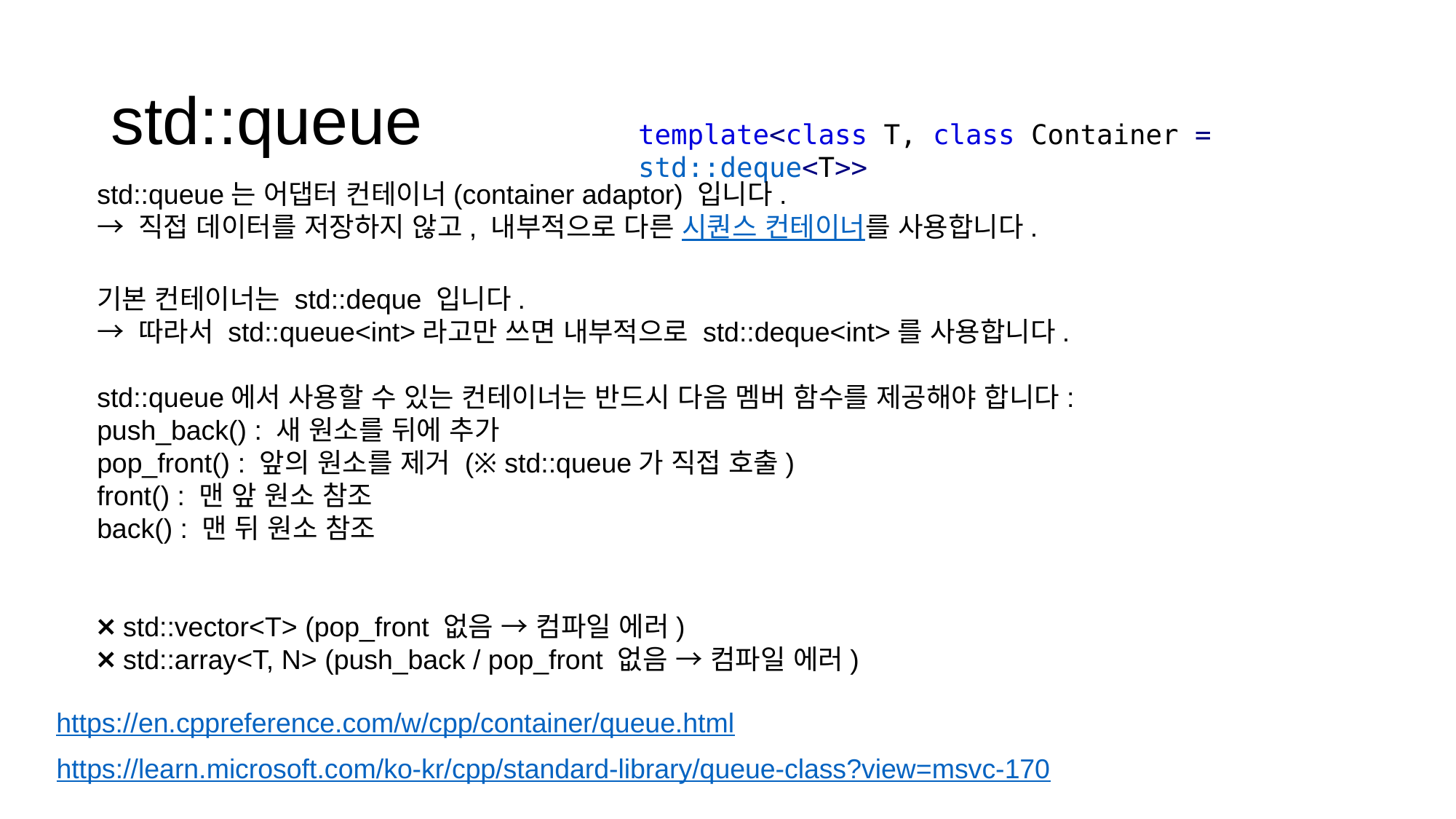

# std::queue
template<class T, class Container = std::deque<T>>
std::queue는 어댑터 컨테이너(container adaptor) 입니다.
→ 직접 데이터를 저장하지 않고, 내부적으로 다른 시퀀스 컨테이너를 사용합니다.

기본 컨테이너는 std::deque 입니다.
→ 따라서 std::queue<int>라고만 쓰면 내부적으로 std::deque<int>를 사용합니다.

std::queue에서 사용할 수 있는 컨테이너는 반드시 다음 멤버 함수를 제공해야 합니다:
push_back() : 새 원소를 뒤에 추가
pop_front() : 앞의 원소를 제거 (※ std::queue가 직접 호출)
front() : 맨 앞 원소 참조
back() : 맨 뒤 원소 참조

❌ std::vector<T> (pop_front 없음 → 컴파일 에러)
❌ std::array<T, N> (push_back / pop_front 없음 → 컴파일 에러)
https://en.cppreference.com/w/cpp/container/queue.html
https://learn.microsoft.com/ko-kr/cpp/standard-library/queue-class?view=msvc-170